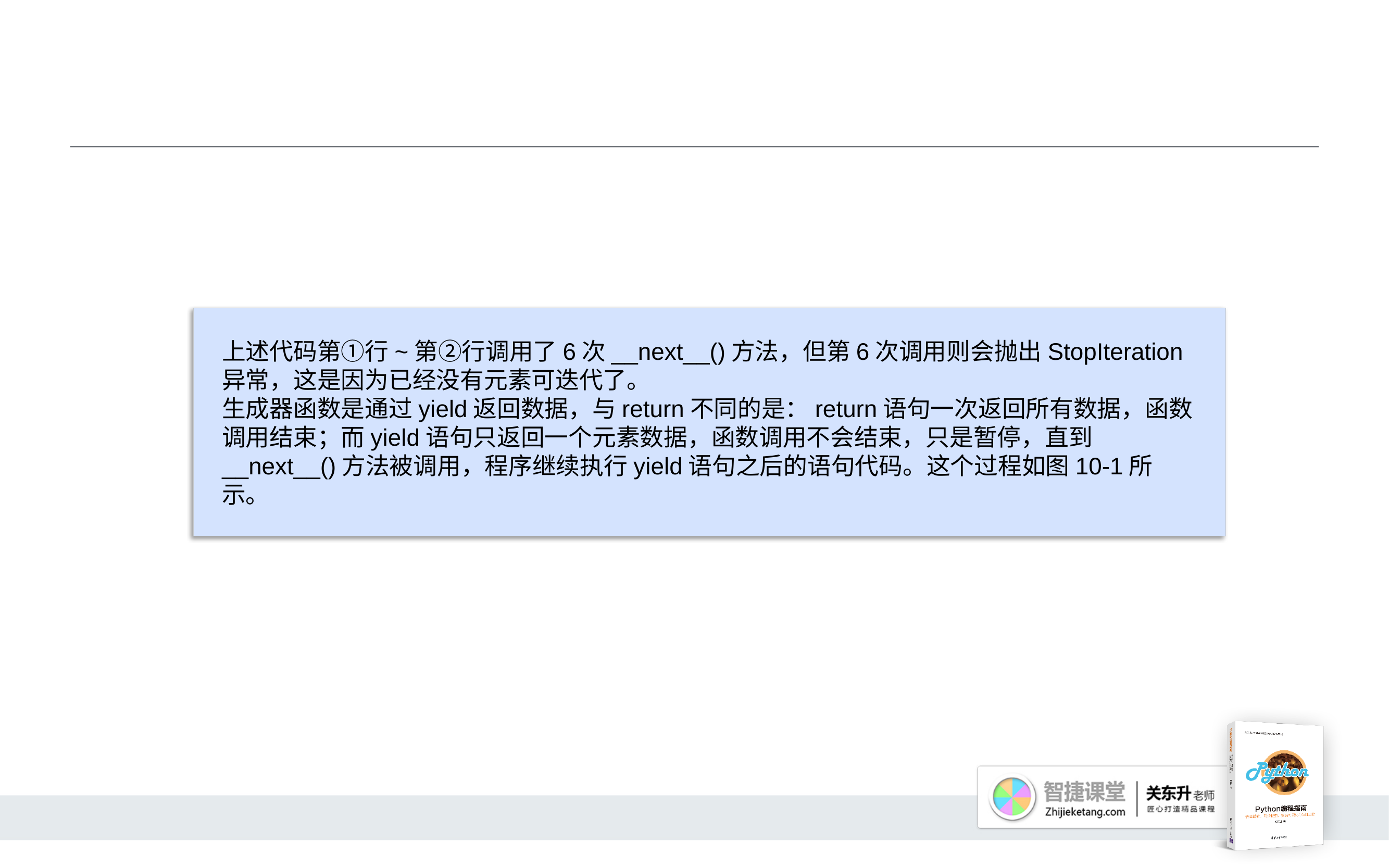

#
上述代码第①行~第②行调用了6次__next__()方法，但第6次调用则会抛出StopIteration异常，这是因为已经没有元素可迭代了。
生成器函数是通过yield返回数据，与return不同的是：return语句一次返回所有数据，函数调用结束；而yield语句只返回一个元素数据，函数调用不会结束，只是暂停，直到__next__()方法被调用，程序继续执行yield语句之后的语句代码。这个过程如图10-1所示。